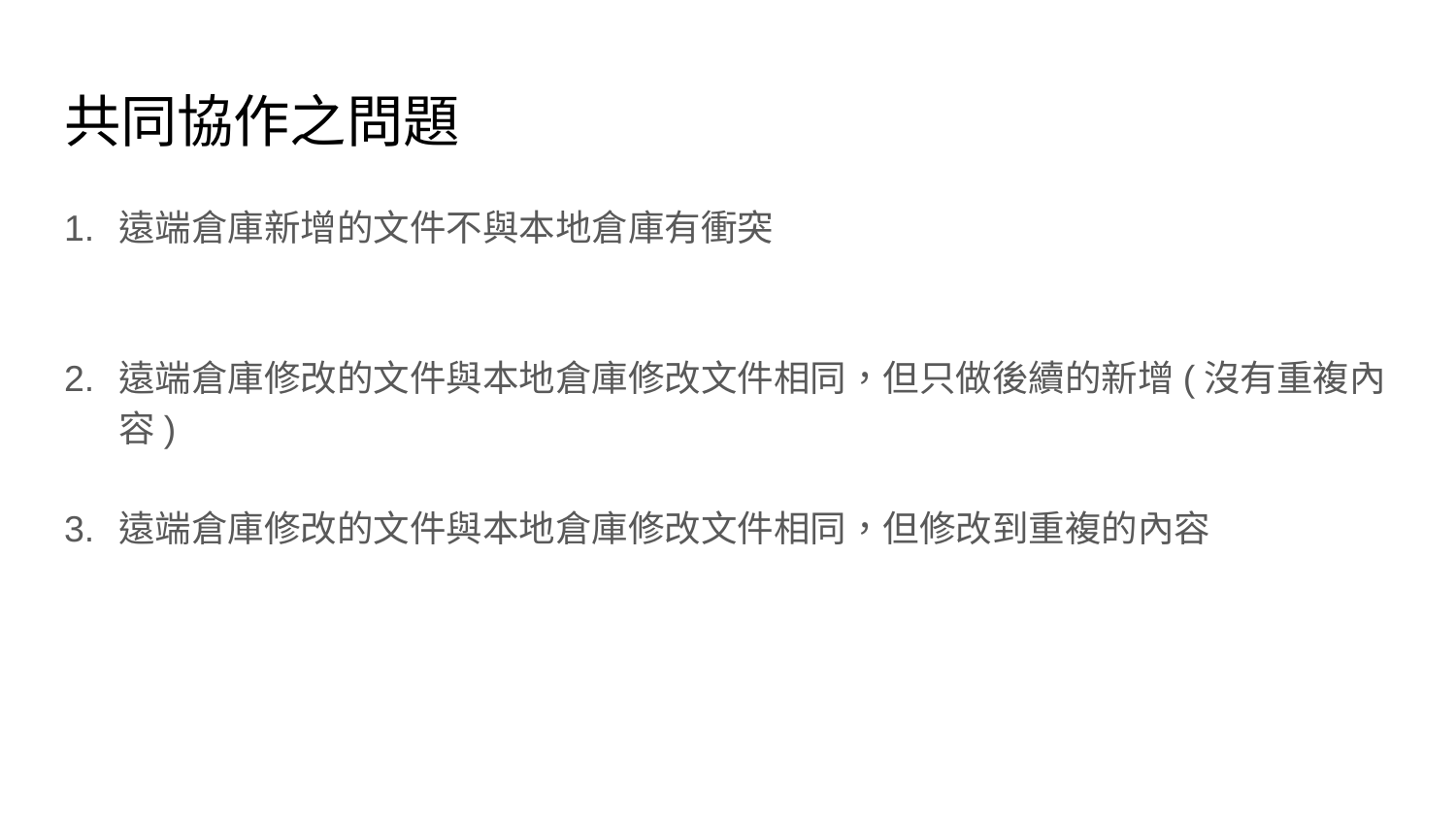

# 共同協作之問題
遠端倉庫新增的文件不與本地倉庫有衝突

遠端倉庫修改的文件與本地倉庫修改文件相同，但只做後續的新增(沒有重複內容)

遠端倉庫修改的文件與本地倉庫修改文件相同，但修改到重複的內容